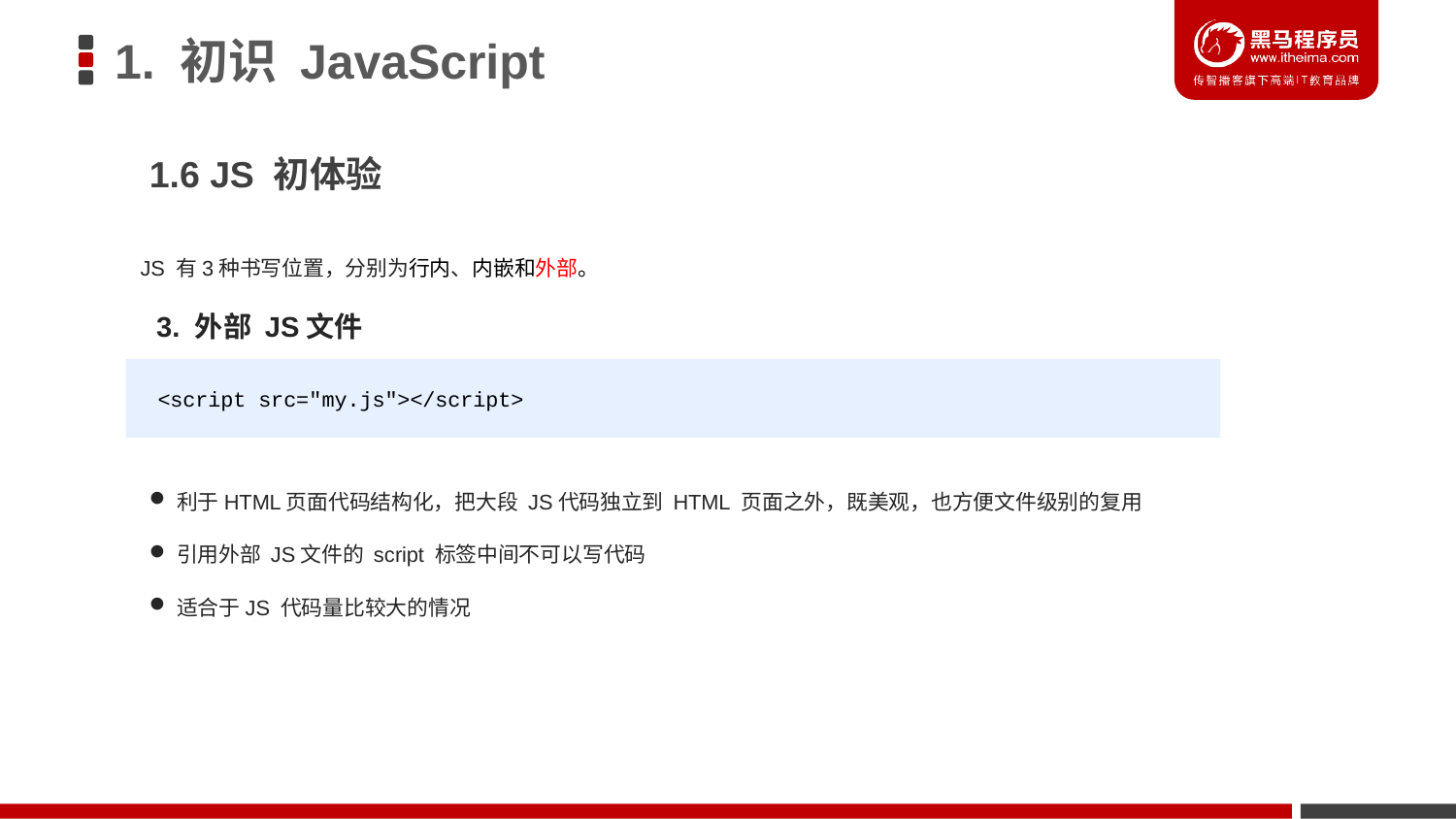

# 1. 初识 JavaScript
1.6 JS 初体验
JS 有3种书写位置，分别为行内、内嵌和外部。
3. 外部 JS文件
<script src="my.js"></script>
利于HTML页面代码结构化，把大段 JS代码独立到 HTML 页面之外，既美观，也方便文件级别的复用
引用外部 JS文件的 script 标签中间不可以写代码
适合于JS 代码量比较大的情况